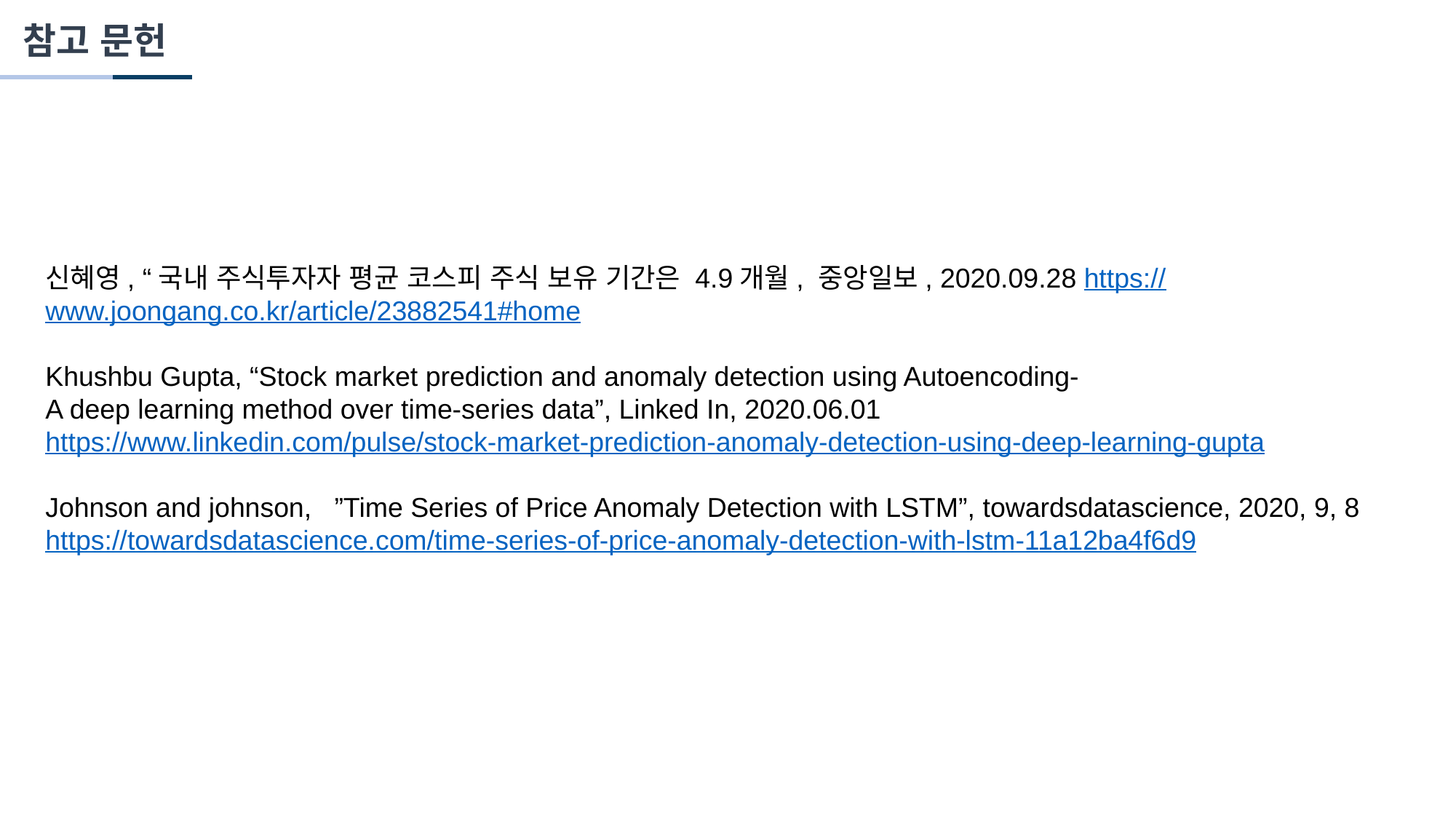

참고 문헌

신혜영, “국내 주식투자자 평균 코스피 주식 보유 기간은 4.9개월, 중앙일보, 2020.09.28 https://www.joongang.co.kr/article/23882541#home

Khushbu Gupta, “Stock market prediction and anomaly detection using Autoencoding-
A deep learning method over time-series data”, Linked In, 2020.06.01
https://www.linkedin.com/pulse/stock-market-prediction-anomaly-detection-using-deep-learning-gupta

Johnson and johnson,   ”Time Series of Price Anomaly Detection with LSTM”, towardsdatascience, 2020, 9, 8
https://towardsdatascience.com/time-series-of-price-anomaly-detection-with-lstm-11a12ba4f6d9